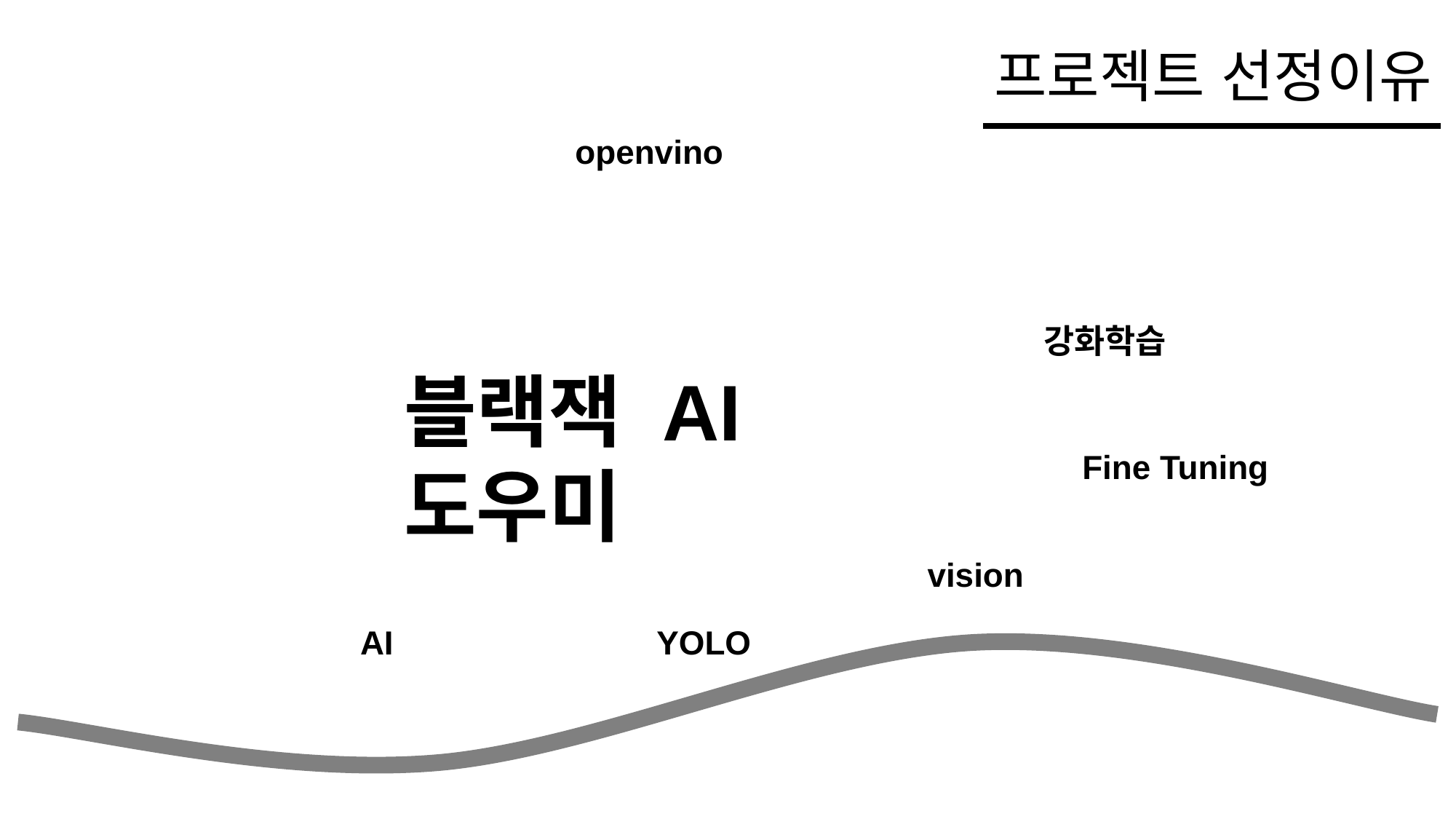

# 프로젝트 선정이유
openvino
강화학습
블랙잭 AI 도우미
Fine Tuning
vision
AI
YOLO